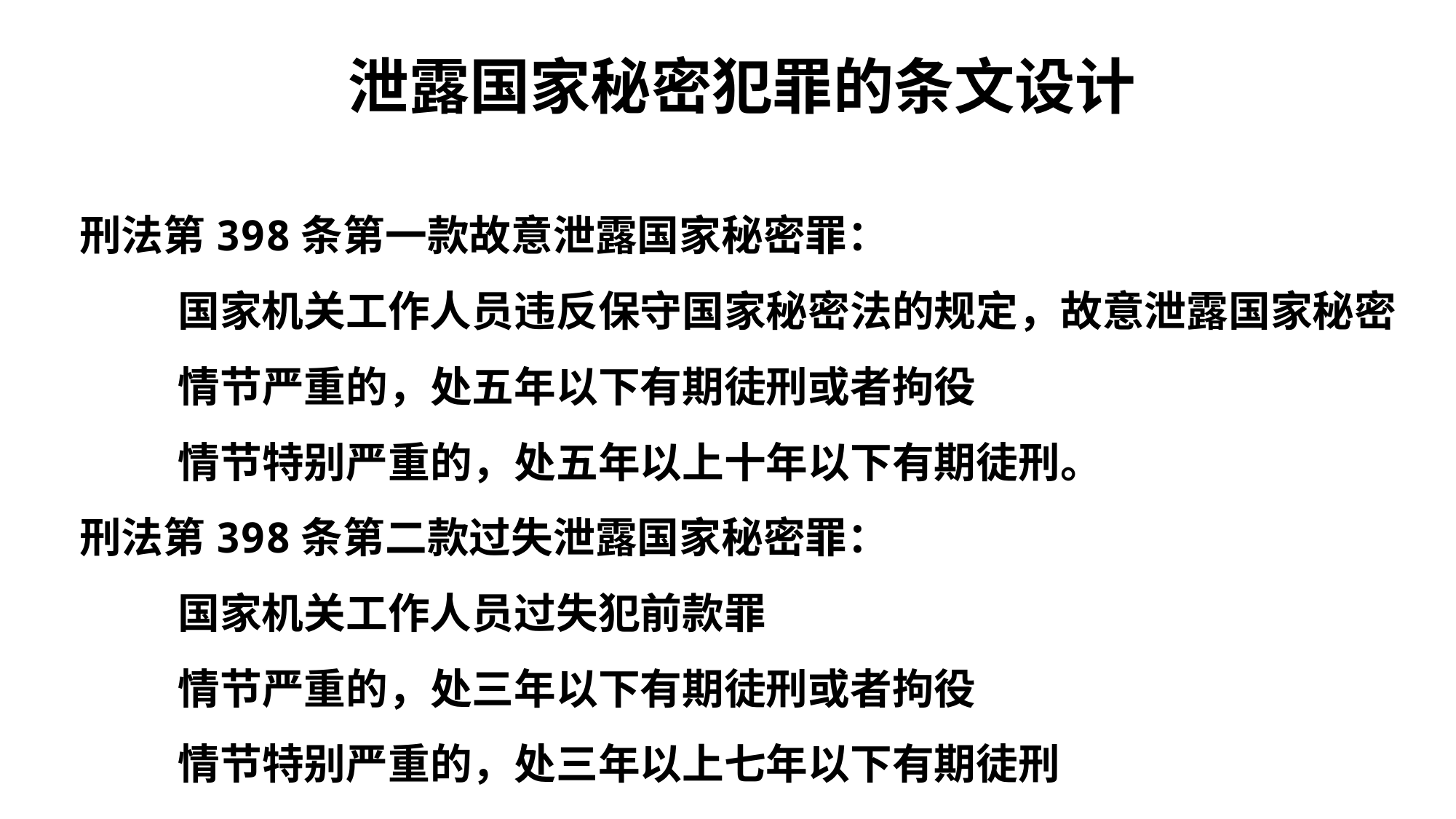

# 泄露国家秘密犯罪的条文设计
    刑法第398条第一款故意泄露国家秘密罪：
	   国家机关工作人员违反保守国家秘密法的规定，故意泄露国家秘密
	   情节严重的，处五年以下有期徒刑或者拘役
	   情节特别严重的，处五年以上十年以下有期徒刑。
    刑法第398条第二款过失泄露国家秘密罪：
	   国家机关工作人员过失犯前款罪
	   情节严重的，处三年以下有期徒刑或者拘役
	   情节特别严重的，处三年以上七年以下有期徒刑